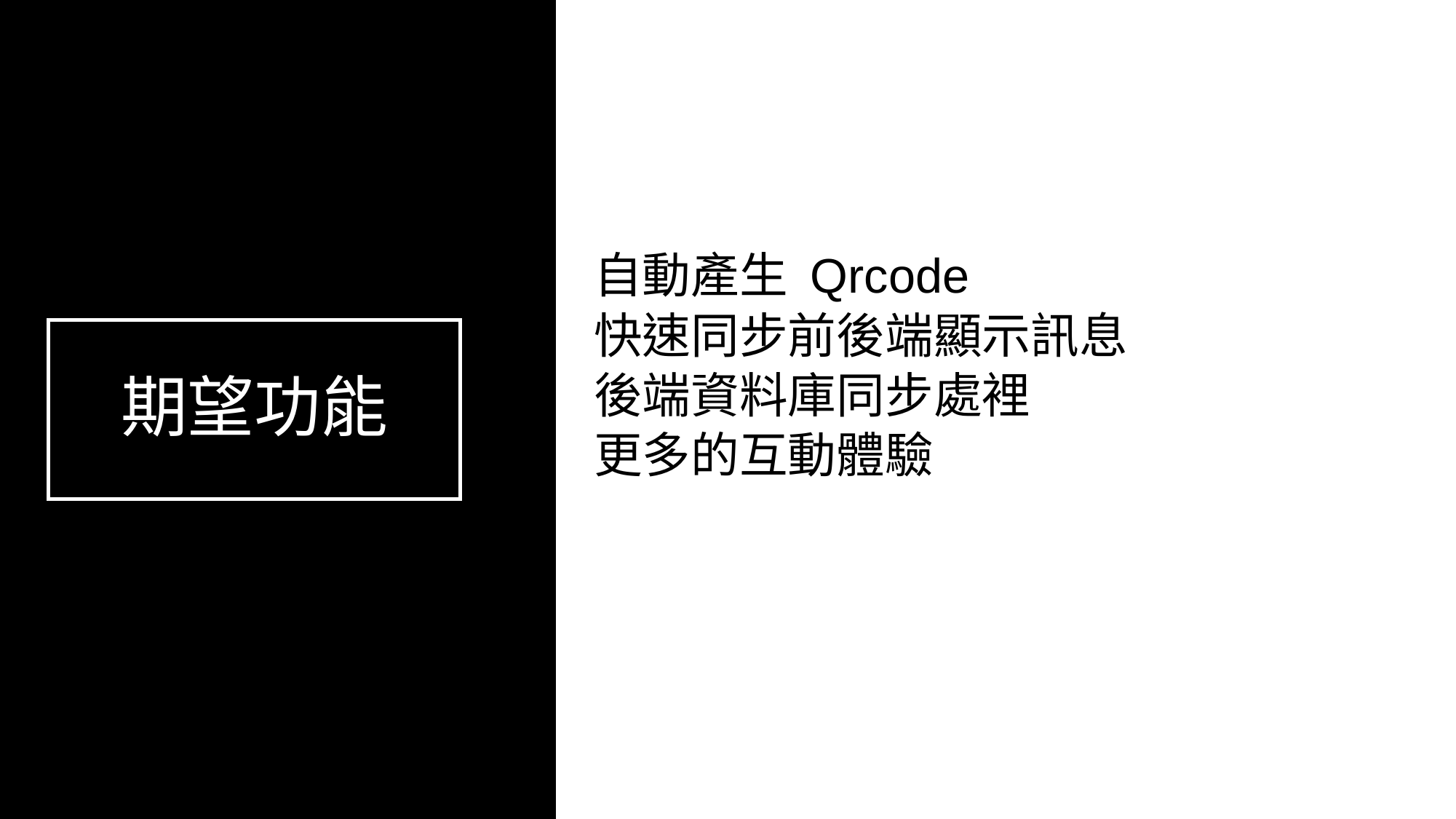

自動產生 Qrcode
快速同步前後端顯示訊息
後端資料庫同步處裡
更多的互動體驗

# 期望功能